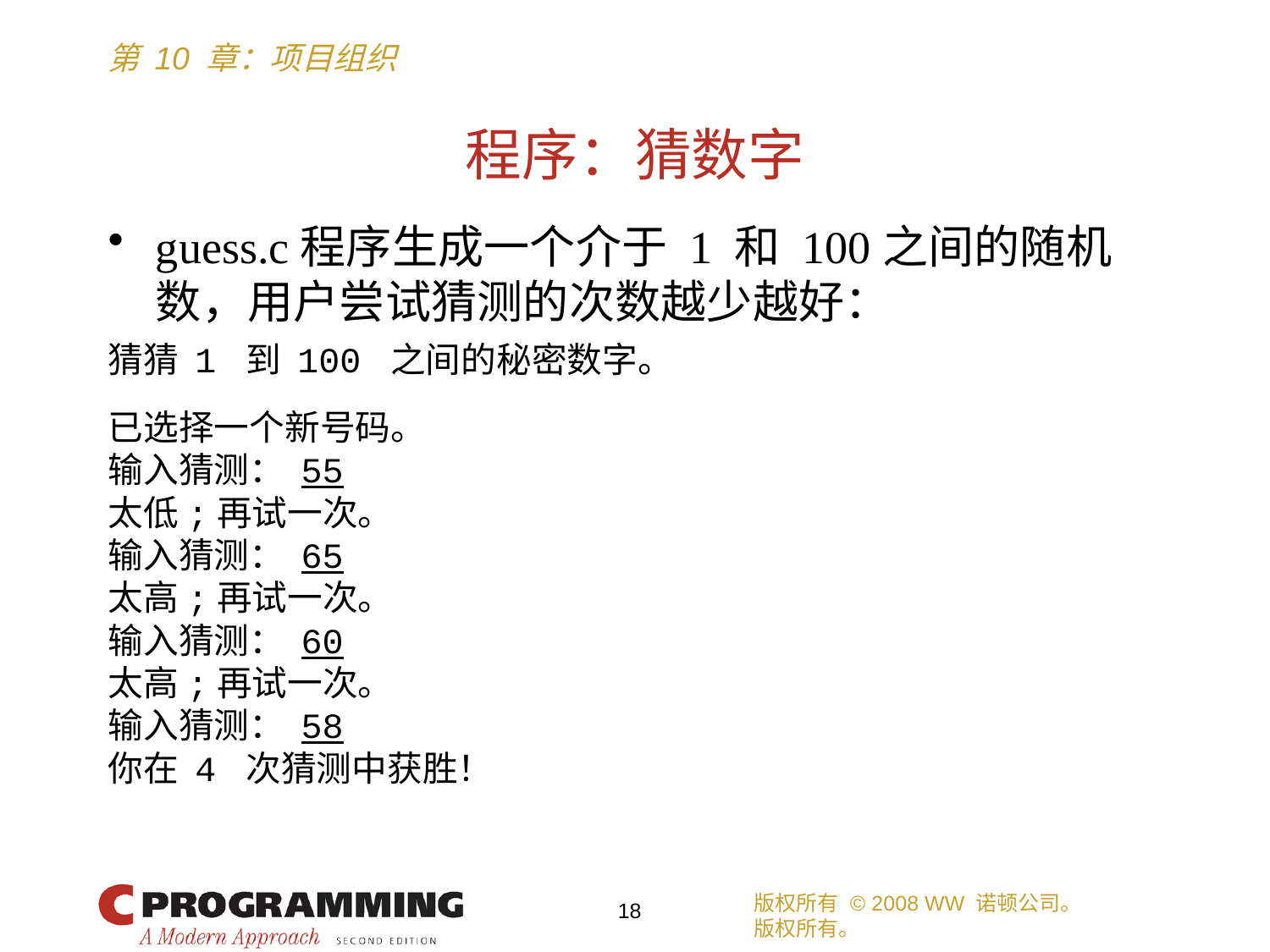

# 程序：猜数字
guess.c程序生成一个介于 1 和 100之间的随机数，用户尝试猜测的次数越少越好：
猜猜 1 到 100 之间的秘密数字。

已选择一个新号码。
输入猜测： 55
太低;再试一次。
输入猜测： 65
太高;再试一次。
输入猜测： 60
太高;再试一次。
输入猜测： 58
你在 4 次猜测中获胜！
版权所有 © 2008 WW 诺顿公司。
版权所有。
18